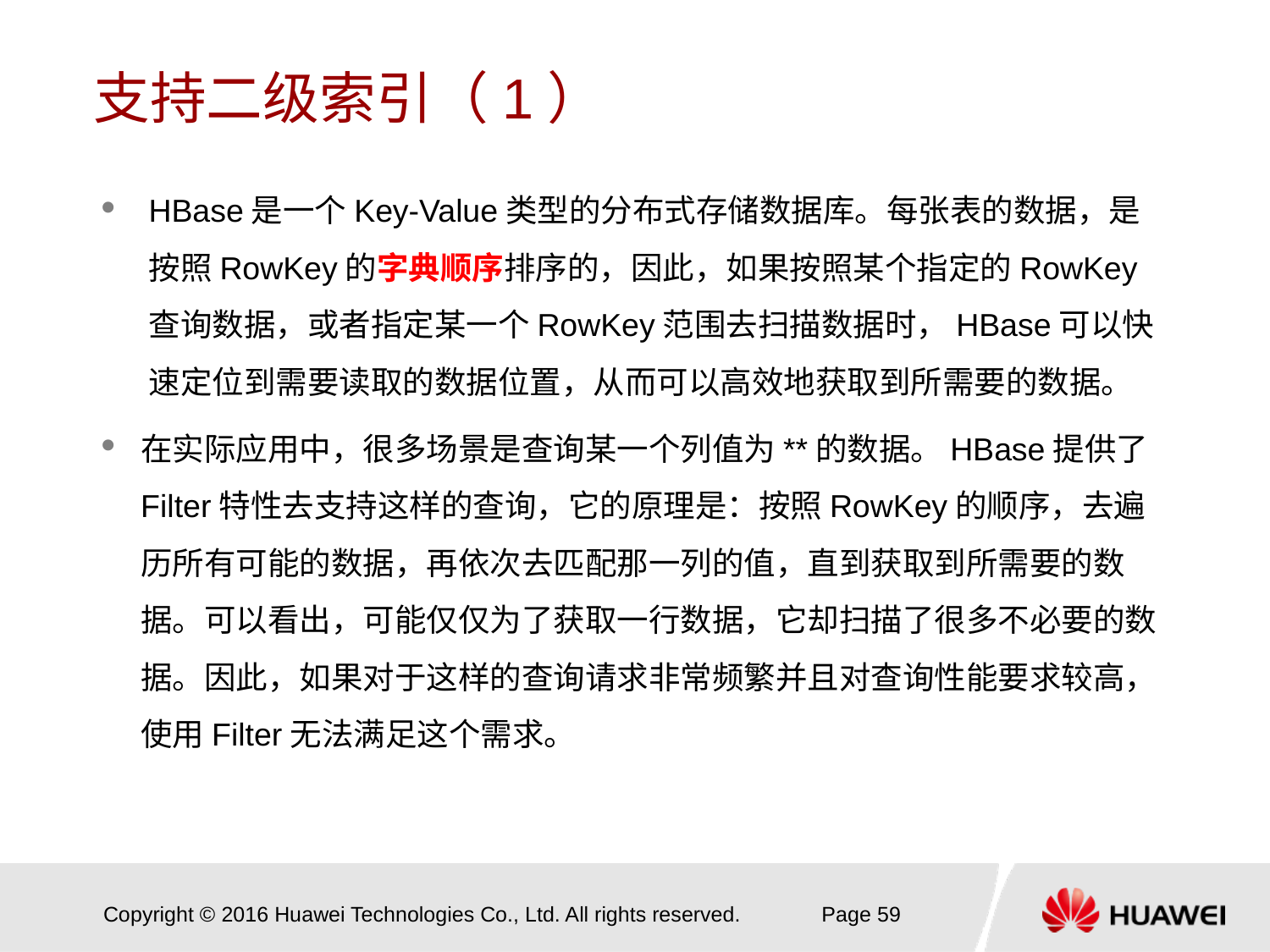

# 支持二级索引（1）
HBase是一个Key-Value类型的分布式存储数据库。每张表的数据，是按照RowKey的字典顺序排序的，因此，如果按照某个指定的RowKey查询数据，或者指定某一个RowKey范围去扫描数据时，HBase可以快速定位到需要读取的数据位置，从而可以高效地获取到所需要的数据。
在实际应用中，很多场景是查询某一个列值为**的数据。HBase提供了Filter特性去支持这样的查询，它的原理是：按照RowKey的顺序，去遍历所有可能的数据，再依次去匹配那一列的值，直到获取到所需要的数据。可以看出，可能仅仅为了获取一行数据，它却扫描了很多不必要的数据。因此，如果对于这样的查询请求非常频繁并且对查询性能要求较高，使用Filter无法满足这个需求。